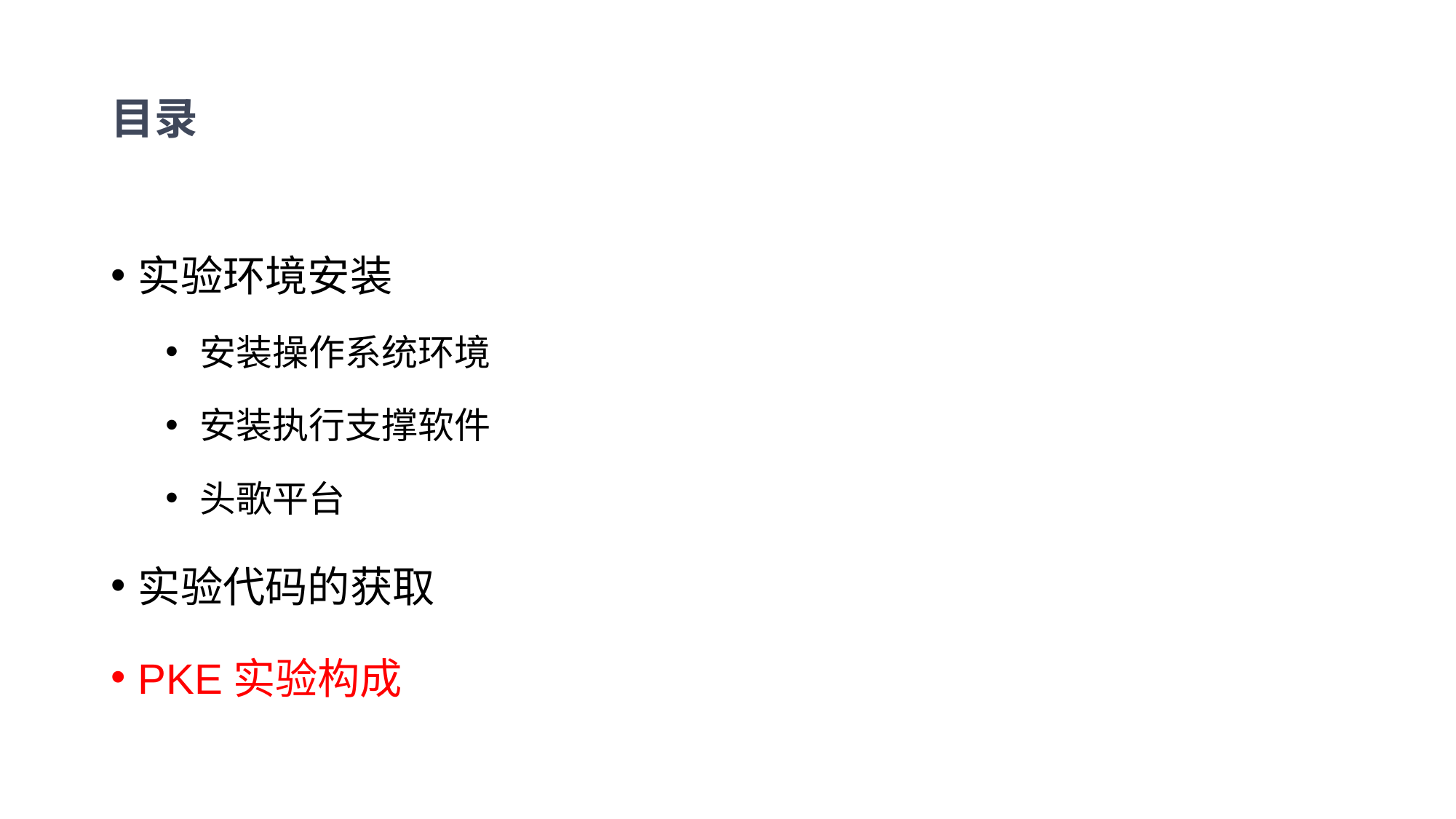

# 目录
实验环境安装
安装操作系统环境
安装执行支撑软件
头歌平台
实验代码的获取
PKE实验构成